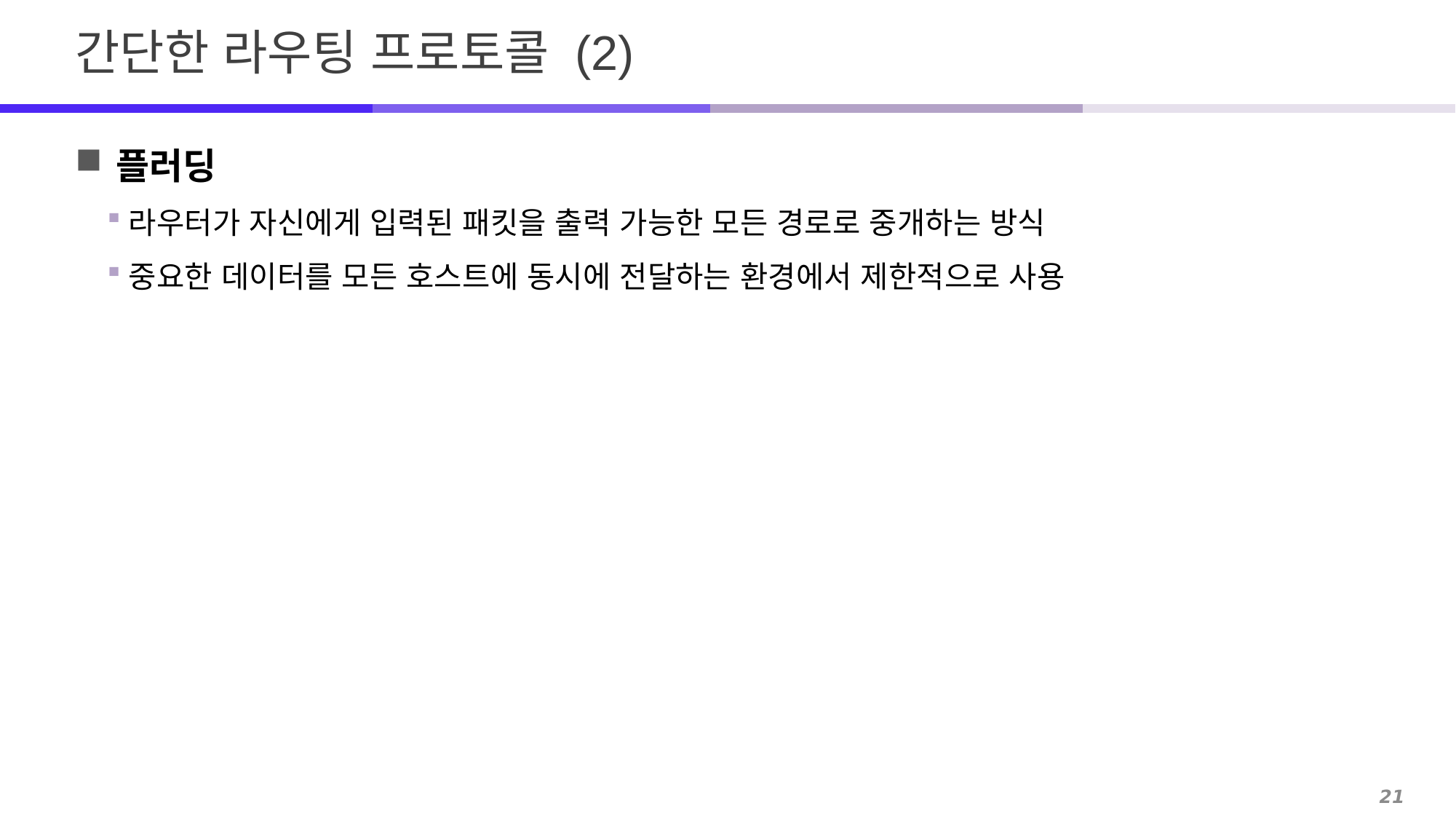

# 간단한 라우팅 프로토콜 (2)
플러딩
라우터가 자신에게 입력된 패킷을 출력 가능한 모든 경로로 중개하는 방식
중요한 데이터를 모든 호스트에 동시에 전달하는 환경에서 제한적으로 사용